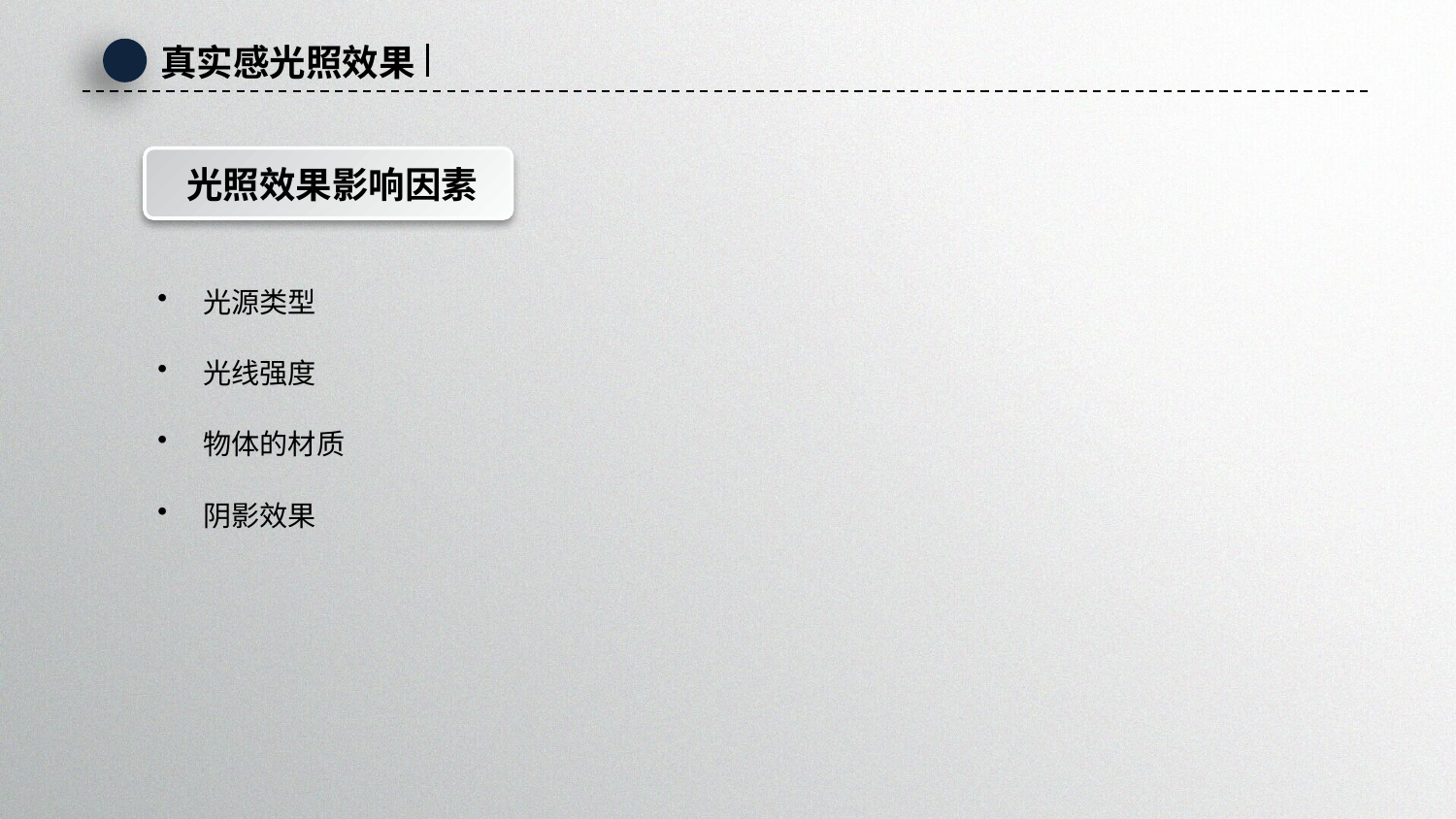

真实感光照效果

光照效果影响因素
光源类型
光线强度
物体的材质
阴影效果